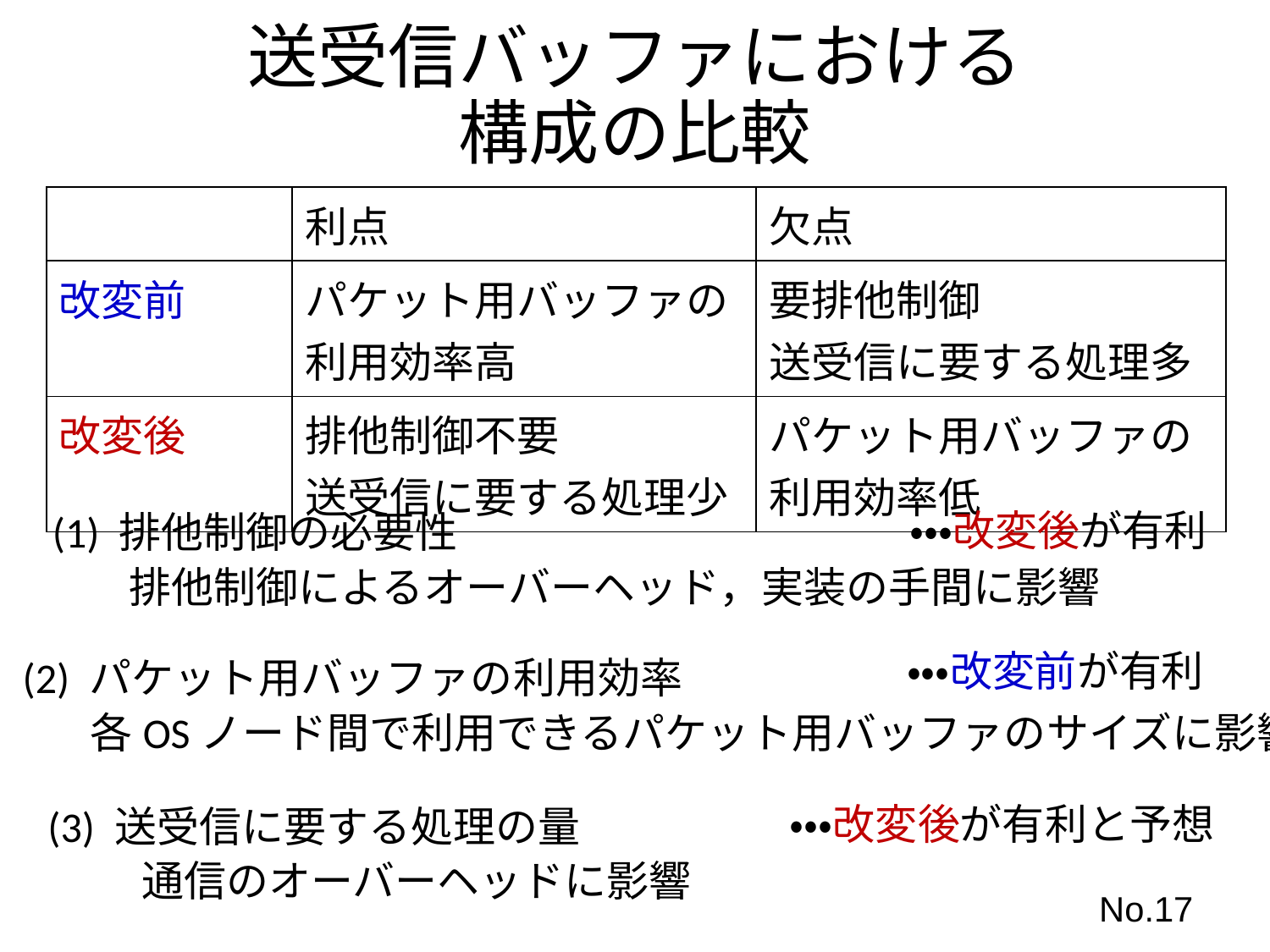

# 送受信バッファにおける 構成の比較
|  | 利点 | 欠点 |
| --- | --- | --- |
| 改変前 | パケット用バッファの 利用効率高 | 要排他制御 送受信に要する処理多 |
| 改変後 | 排他制御不要 送受信に要する処理少 | パケット用バッファの 利用効率低 |
・・・改変後が有利
(1) 排他制御の必要性
排他制御によるオーバーヘッド，実装の手間に影響
・・・改変前が有利
(2) パケット用バッファの利用効率
各OSノード間で利用できるパケット用バッファのサイズに影響
・・・改変後が有利と予想
(3) 送受信に要する処理の量
通信のオーバーヘッドに影響
No.17